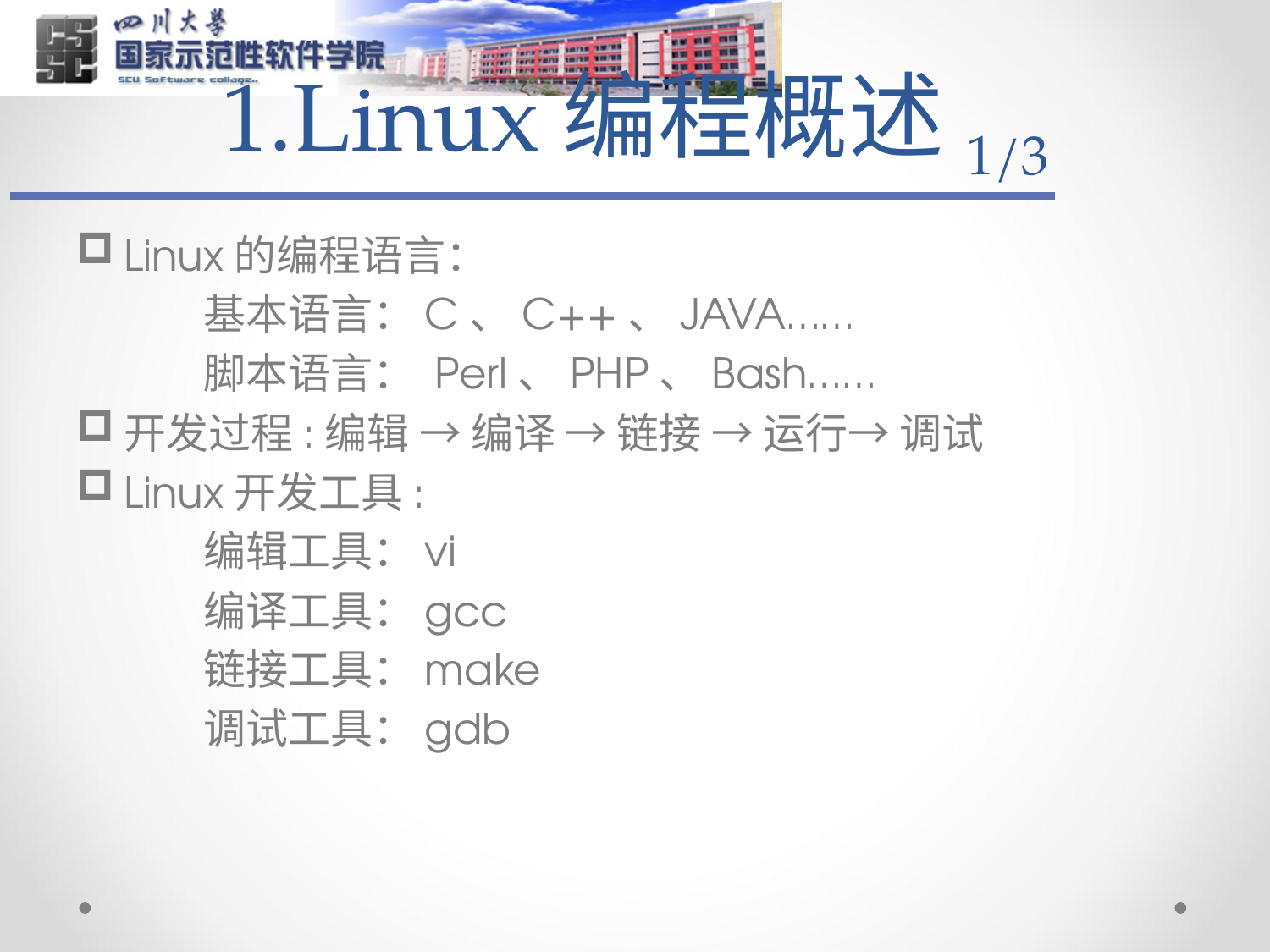

# 1.Linux编程概述1/3
Linux的编程语言：
	基本语言：C、C++、JAVA……
	脚本语言： Perl、PHP、Bash……
开发过程:编辑 → 编译 → 链接 → 运行→ 调试
Linux开发工具:
	编辑工具：vi
	编译工具：gcc
	链接工具：make
	调试工具：gdb